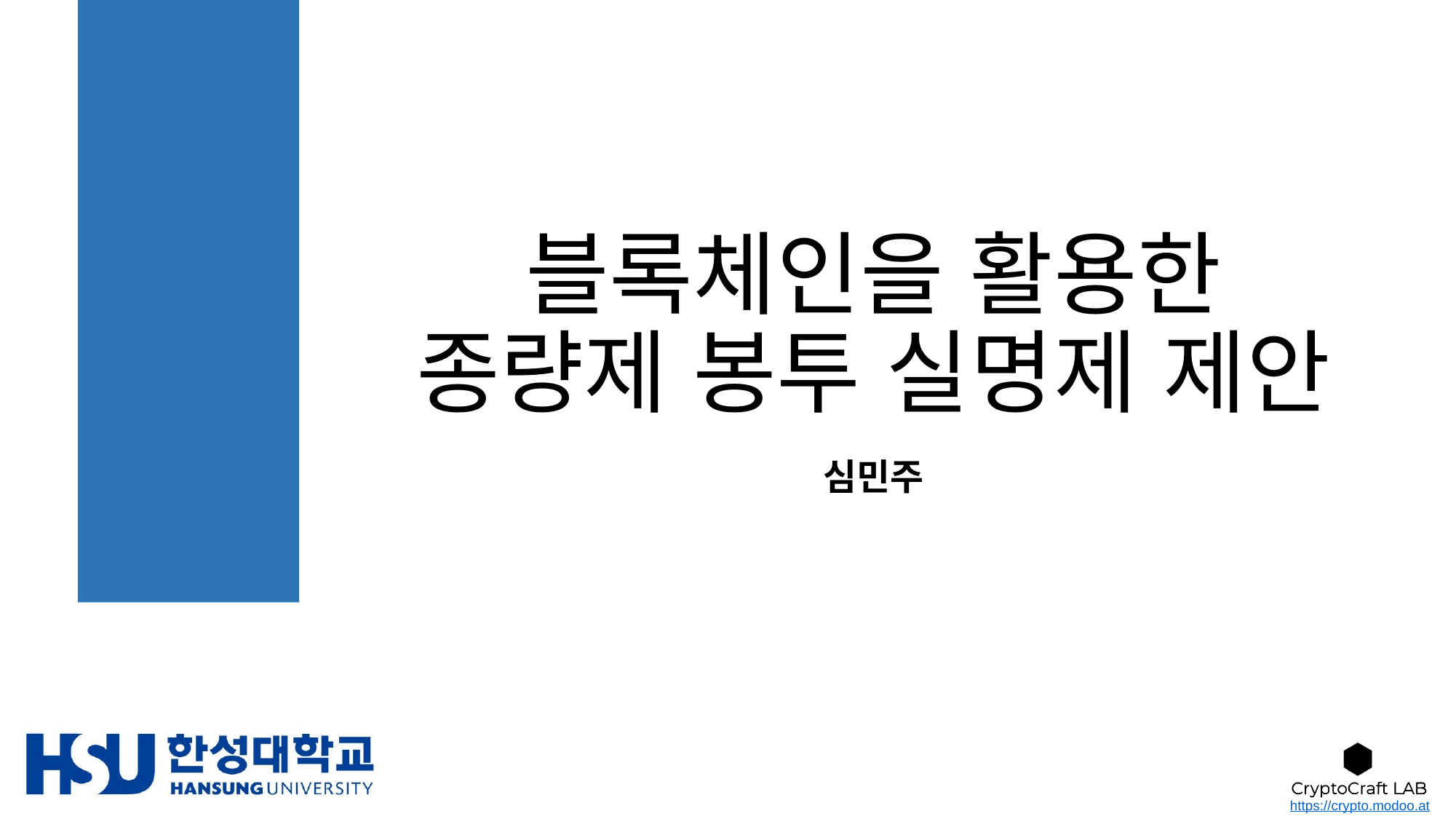

# 블록체인을 활용한 종량제 봉투 실명제 제안
심민주